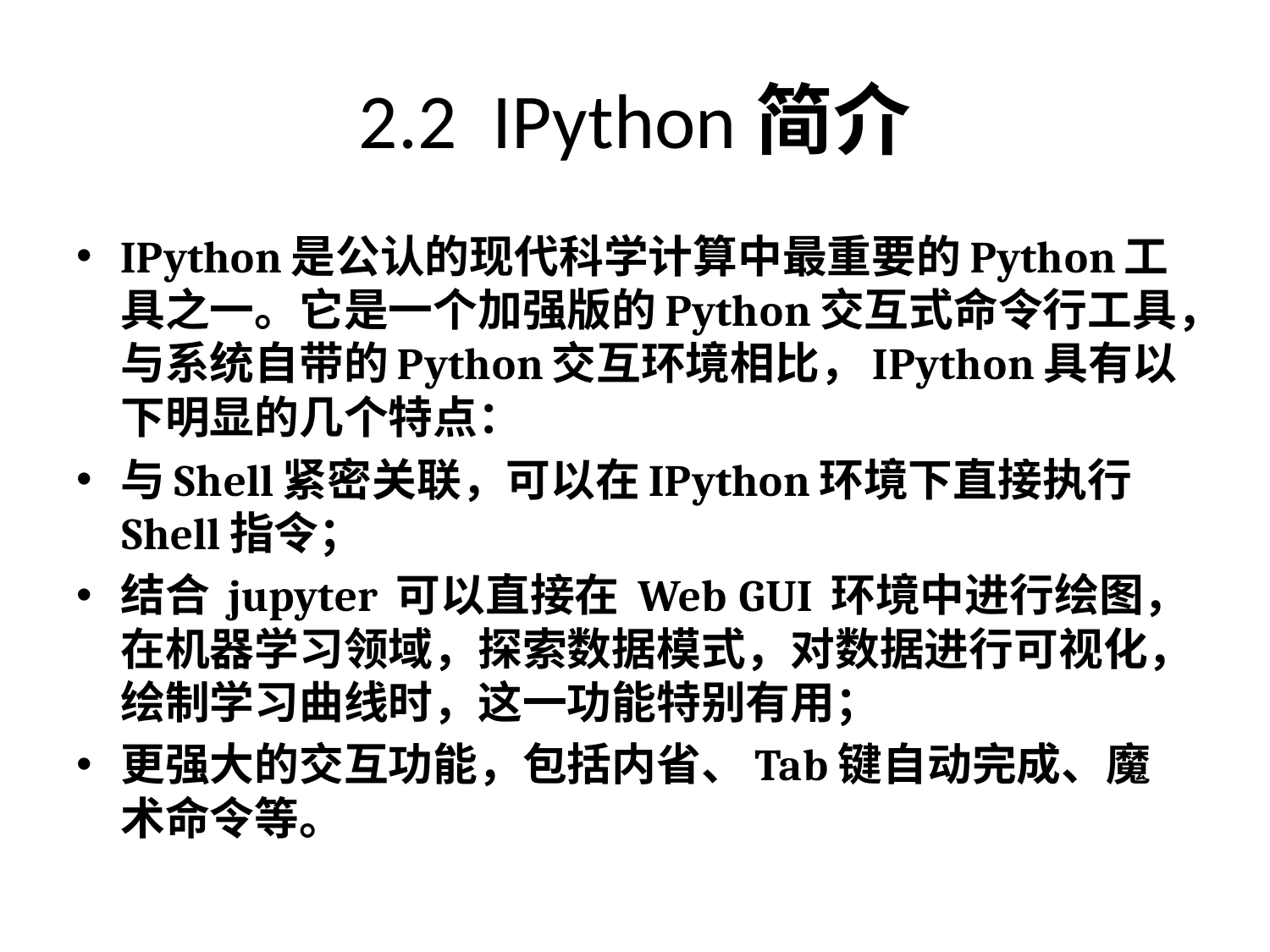

# 2.2  IPython简介
IPython是公认的现代科学计算中最重要的Python工具之一。它是一个加强版的Python交互式命令行工具，与系统自带的Python交互环境相比，IPython具有以下明显的几个特点：
与Shell紧密关联，可以在IPython环境下直接执行Shell指令；
结合 jupyter 可以直接在 Web GUI 环境中进行绘图，在机器学习领域，探索数据模式，对数据进行可视化，绘制学习曲线时，这一功能特别有用；
更强大的交互功能，包括内省、Tab键自动完成、魔术命令等。